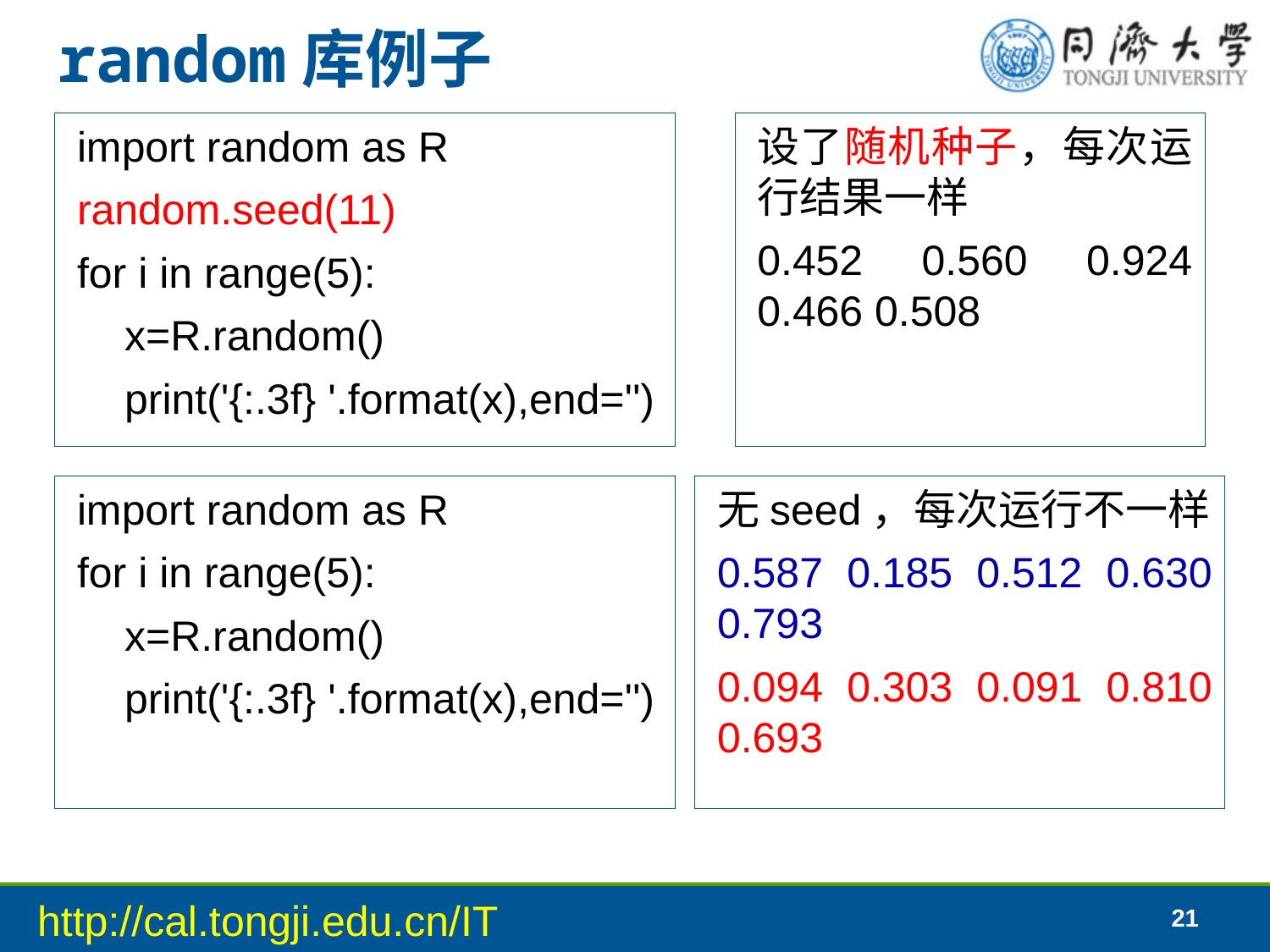

# random库例子
import random as R
random.seed(11)
for i in range(5):
    x=R.random()
    print('{:.3f} '.format(x),end='')
设了随机种子，每次运行结果一样
0.452 0.560 0.924 0.466 0.508
import random as R
for i in range(5):
    x=R.random()
    print('{:.3f} '.format(x),end='')
无seed，每次运行不一样
0.587 0.185 0.512 0.630 0.793
0.094 0.303 0.091 0.810 0.693